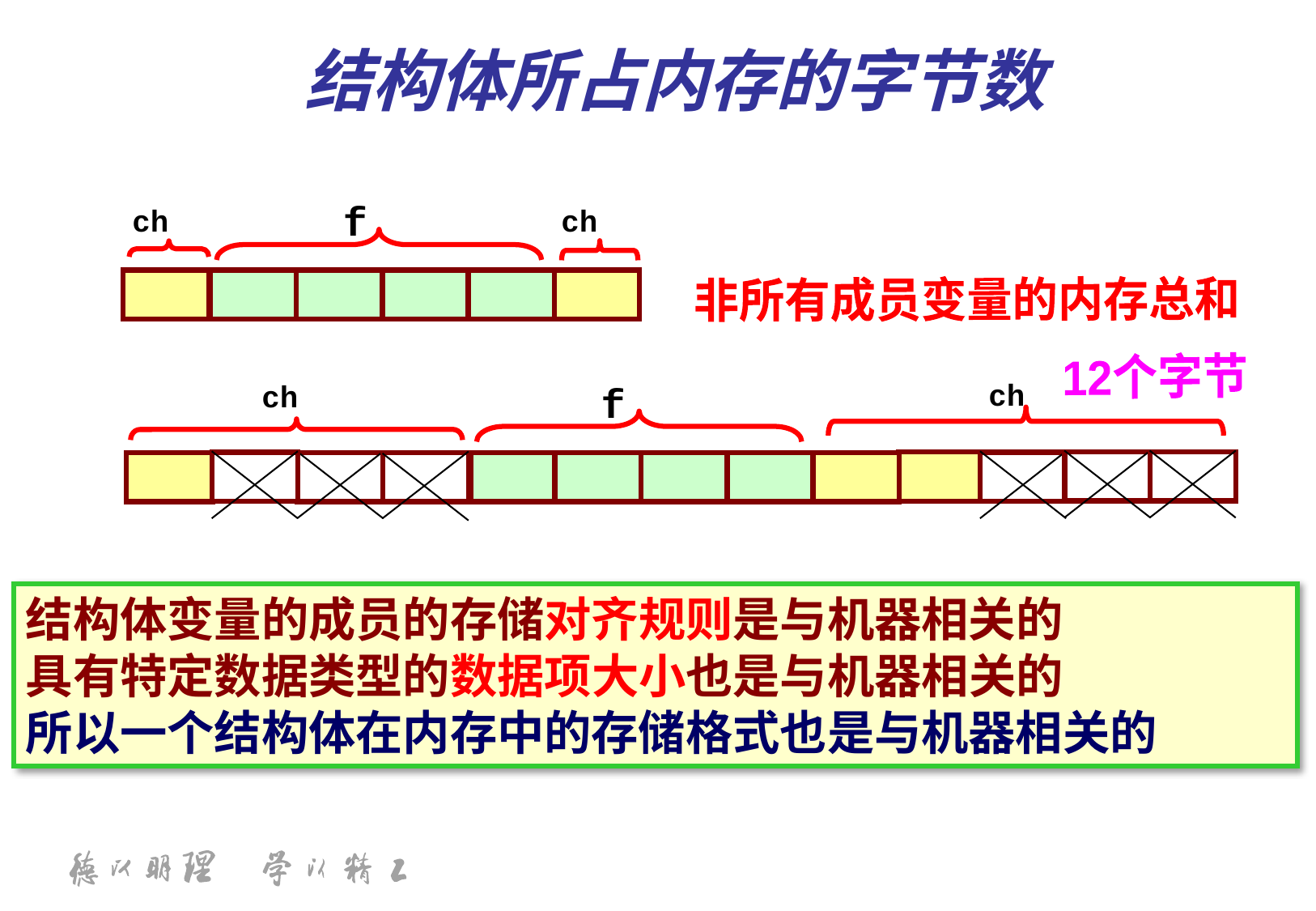

# 结构体所占内存的字节数

f
ch
ch

非所有成员变量的内存总和
12个字节
ch
ch
f

结构体变量的成员的存储对齐规则是与机器相关的
具有特定数据类型的数据项大小也是与机器相关的
所以一个结构体在内存中的存储格式也是与机器相关的